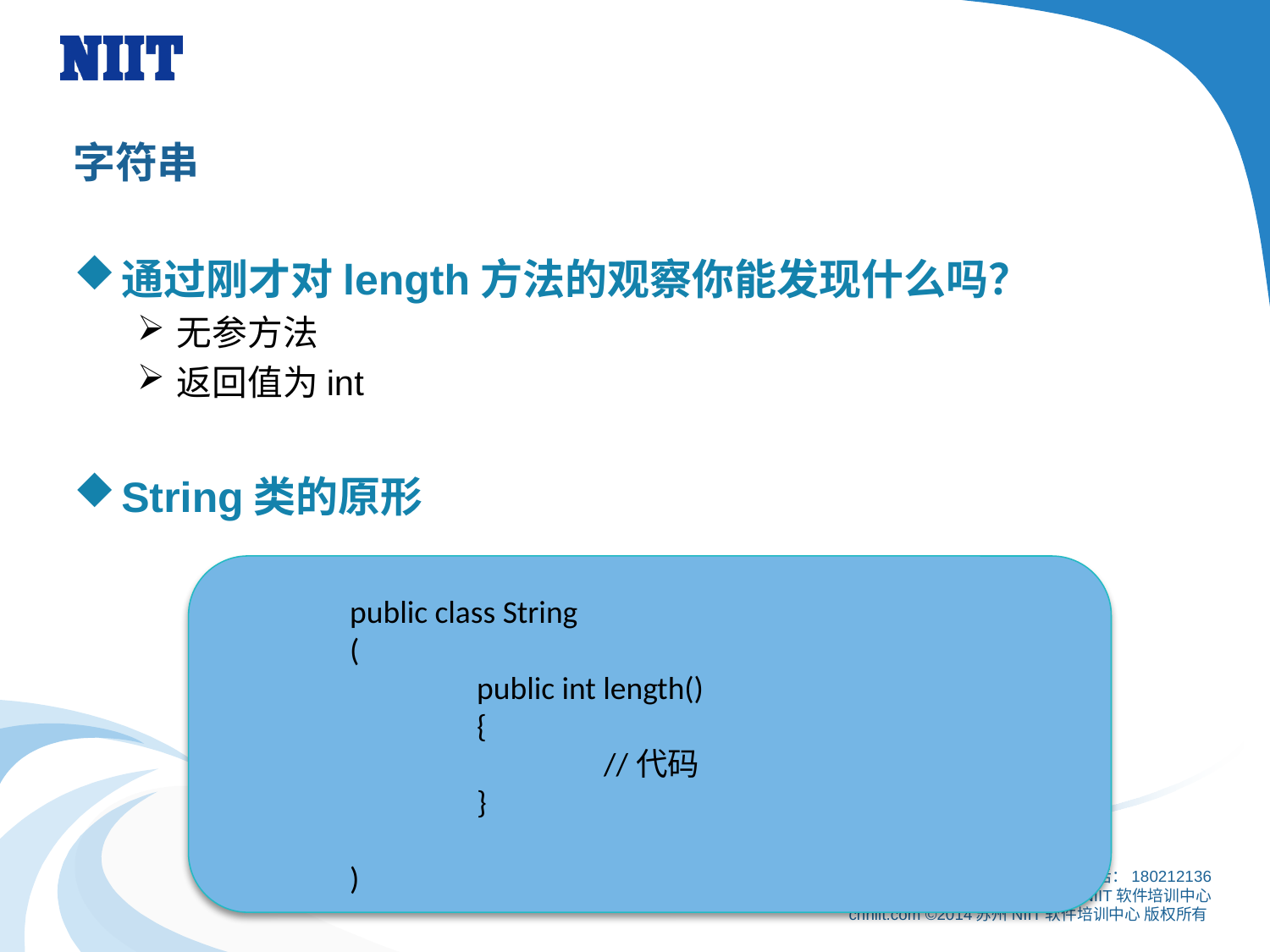

# 字符串
通过刚才对length方法的观察你能发现什么吗？
无参方法
返回值为int

String类的原形

public class String
(
	public int length()
	{
		//代码
	}

)